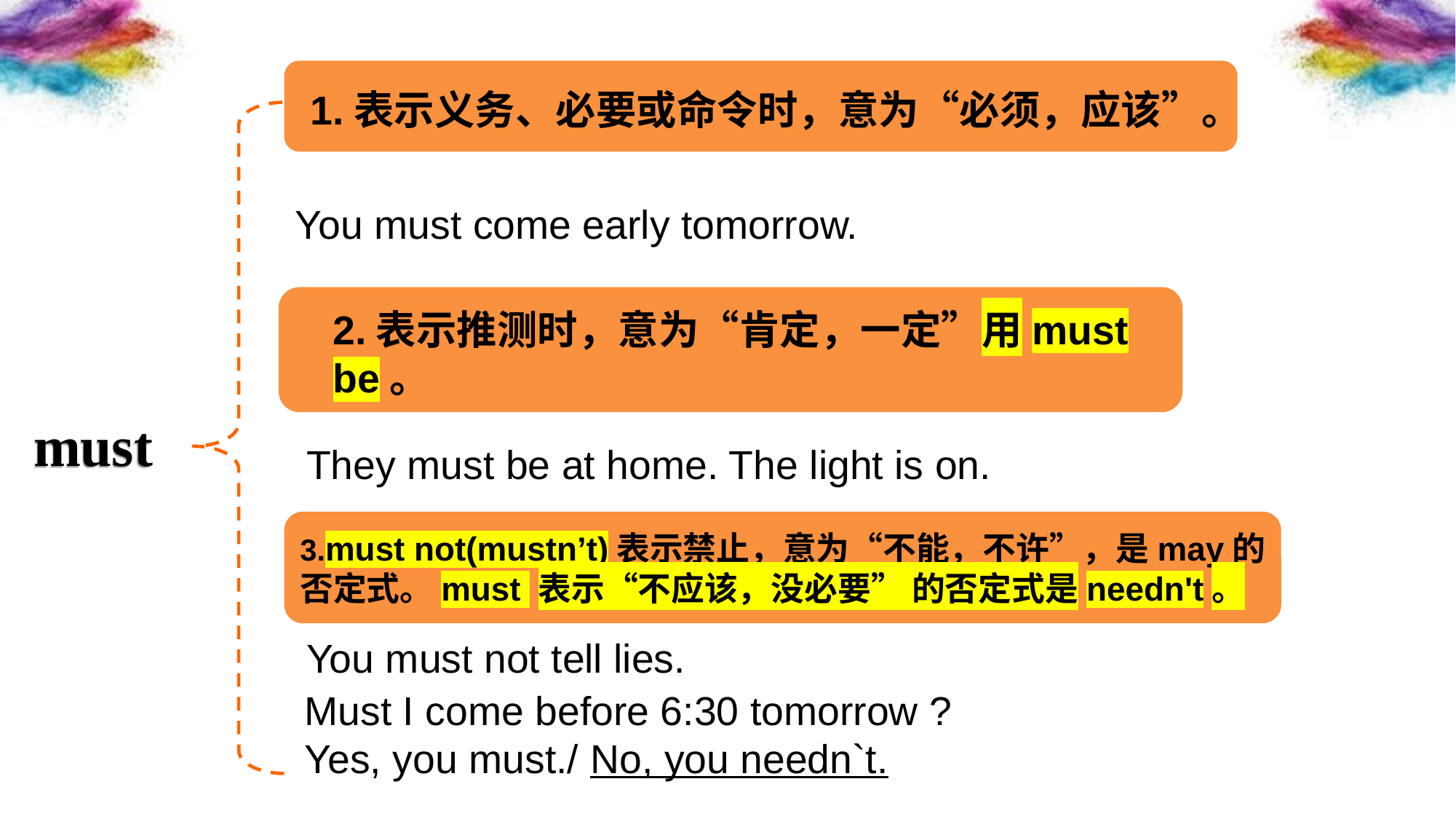

1.表示义务、必要或命令时，意为“必须，应该”。

You must come early tomorrow.
2.表示推测时，意为“肯定，一定”用must be。
must

They must be at home. The light is on.
3.must not(mustn’t)表示禁止，意为“不能，不许”，是may的否定式。must 表示“不应该，没必要” 的否定式是needn't。
You must not tell lies.
Must I come before 6:30 tomorrow ?
Yes, you must./ No, you needn`t.